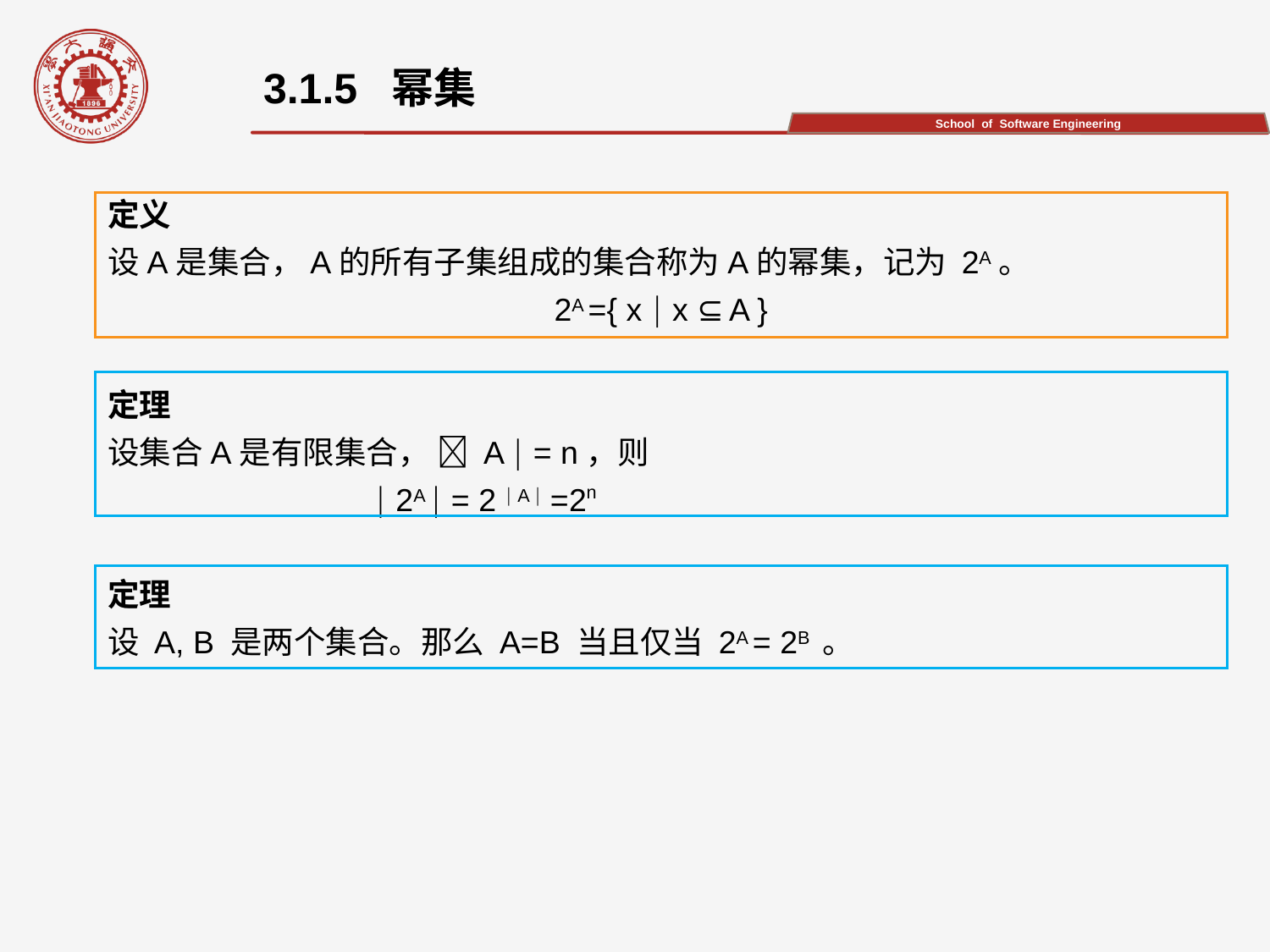

3.1.5  幂集

定义
设A是集合，A的所有子集组成的集合称为A的幂集，记为 2A。
2A ={ x | x ⊆ A }

定理
设集合A是有限集合， | A | = n，则
                              | 2A | = 2 | A | =2n

定理
设 A, B 是两个集合。那么 A=B 当且仅当 2A = 2B 。